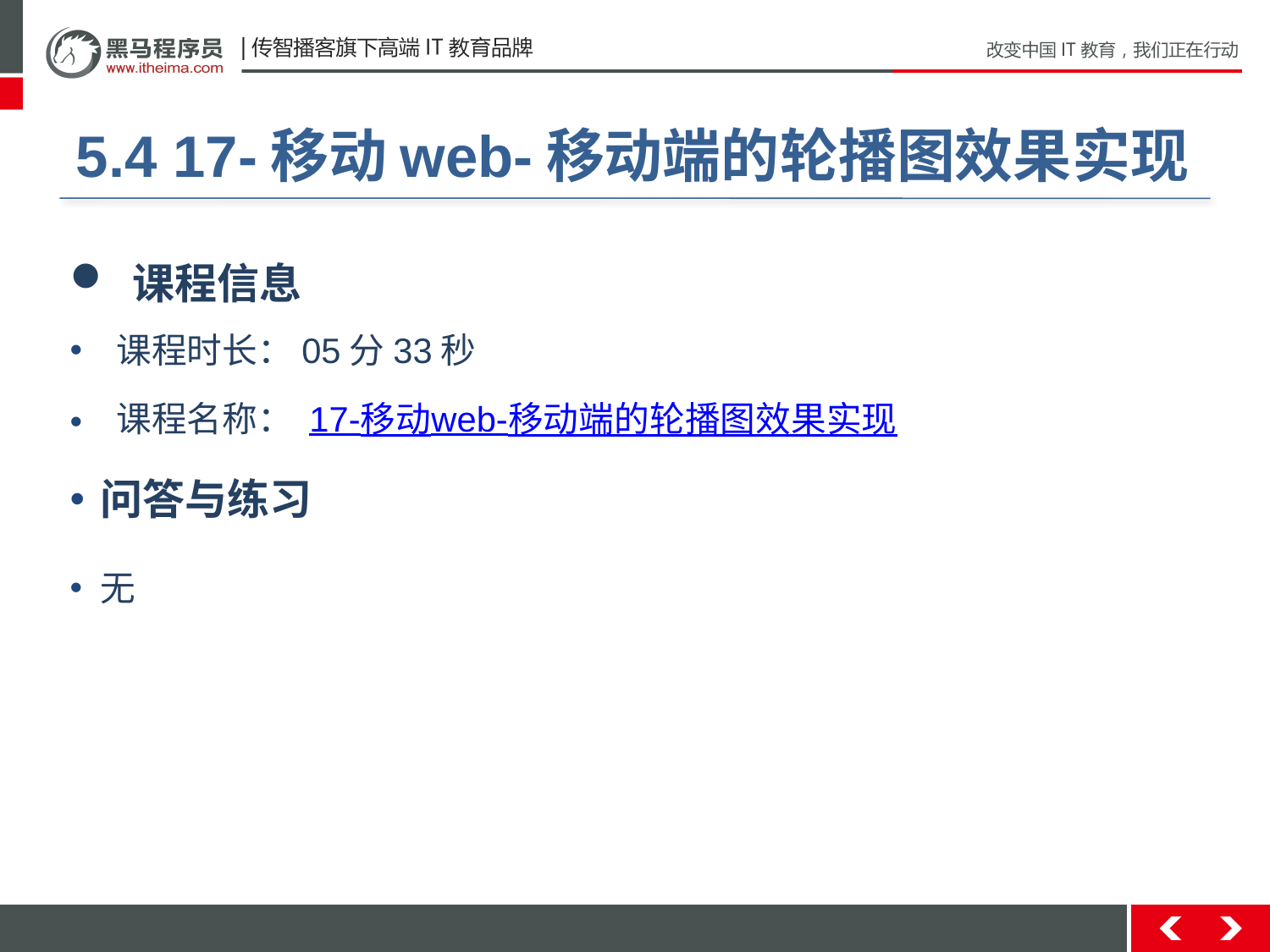

#
5.4 17-移动web-移动端的轮播图效果实现
 课程信息
 课程时长：05分33秒
 课程名称： 17-移动web-移动端的轮播图效果实现
问答与练习
无